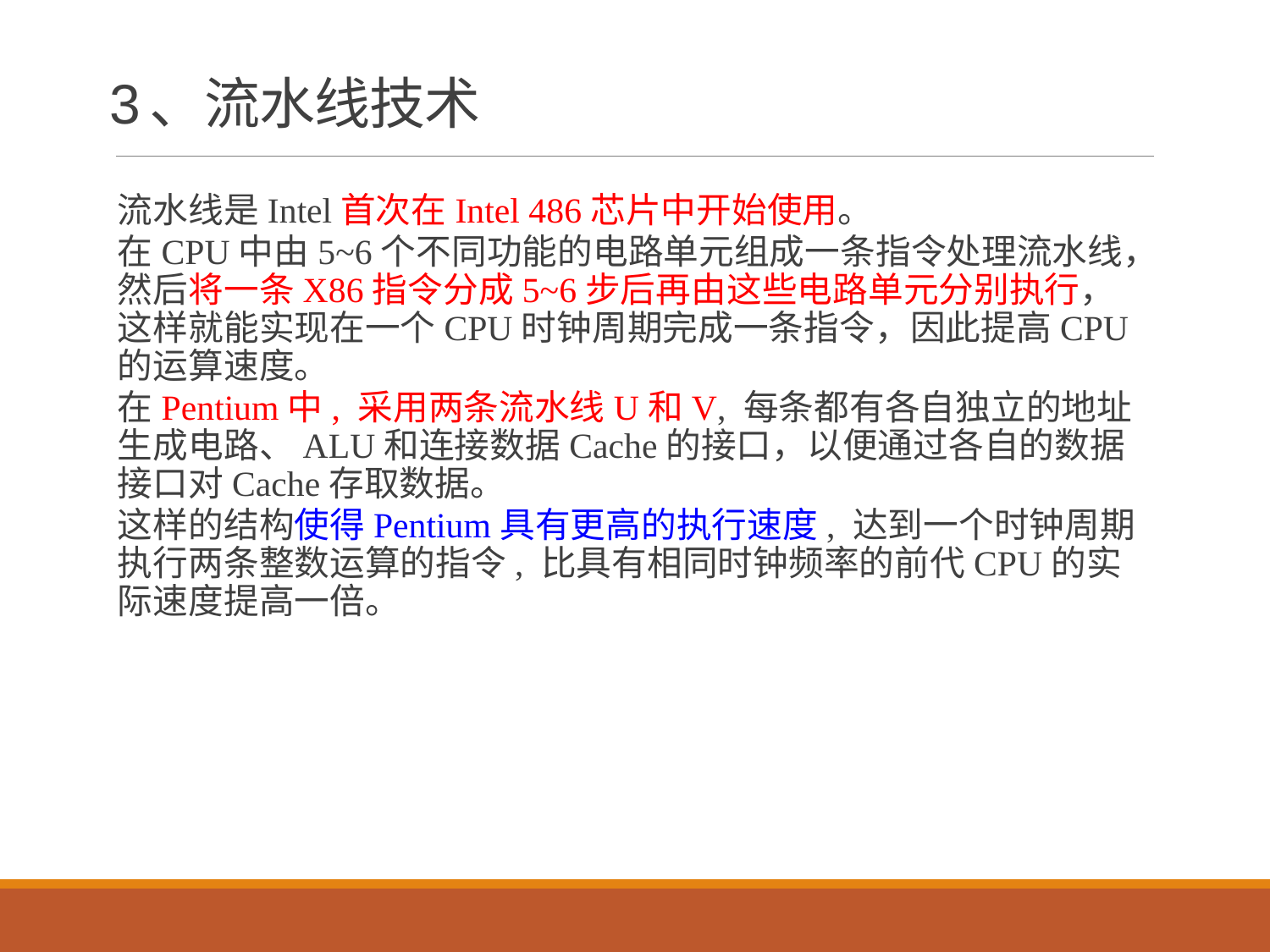

# 3、流水线技术
流水线是Intel首次在Intel 486芯片中开始使用。
在CPU中由5~6个不同功能的电路单元组成一条指令处理流水线，然后将一条X86指令分成5~6步后再由这些电路单元分别执行，这样就能实现在一个CPU时钟周期完成一条指令，因此提高CPU的运算速度。
在Pentium中, 采用两条流水线U和V, 每条都有各自独立的地址生成电路、ALU和连接数据Cache的接口，以便通过各自的数据接口对Cache存取数据。
这样的结构使得Pentium具有更高的执行速度, 达到一个时钟周期执行两条整数运算的指令, 比具有相同时钟频率的前代CPU的实际速度提高一倍。